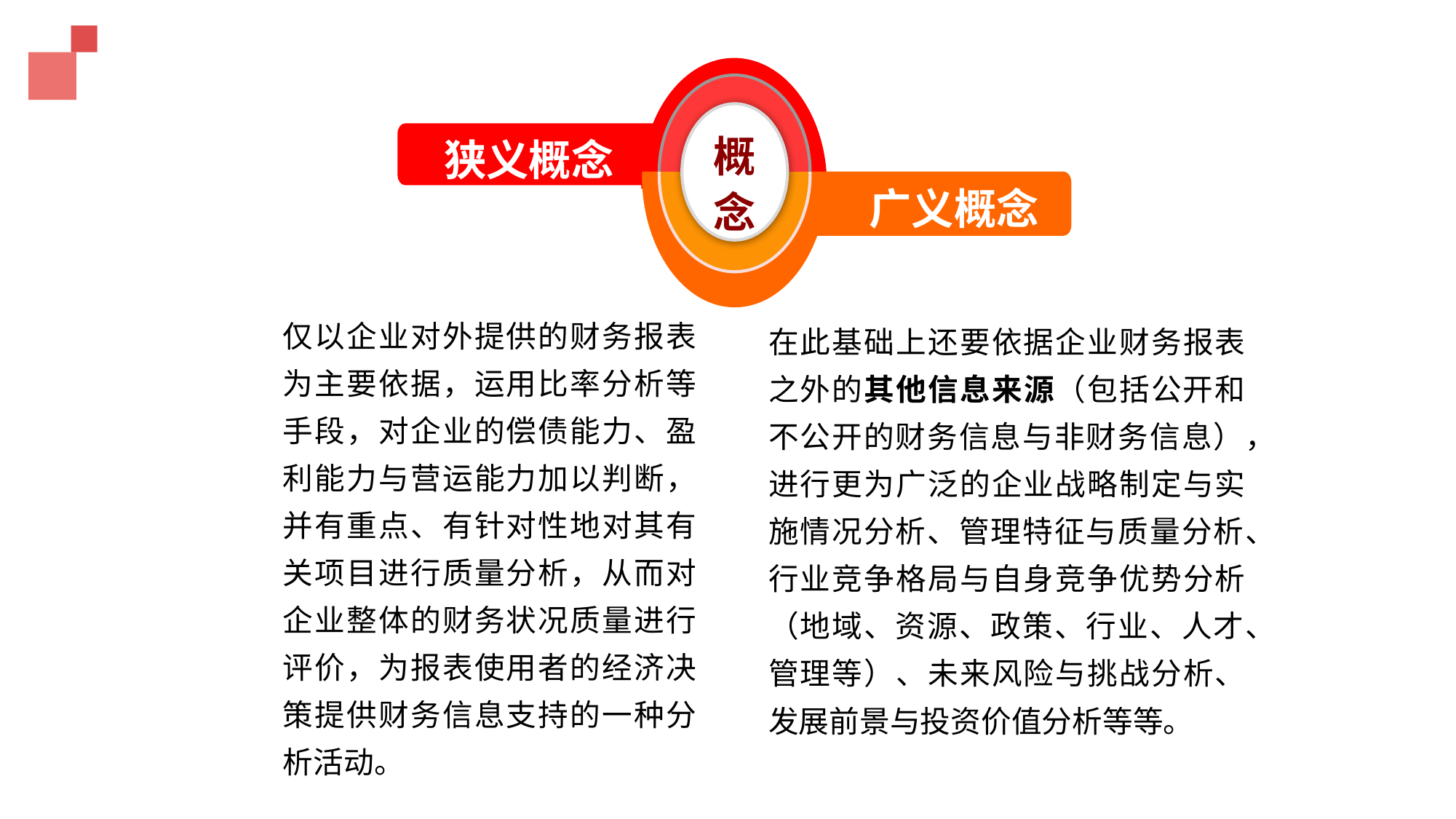

概念

狭义概念
仅以企业对外提供的财务报表为主要依据，运用比率分析等手段，对企业的偿债能力、盈利能力与营运能力加以判断，并有重点、有针对性地对其有关项目进行质量分析，从而对企业整体的财务状况质量进行评价，为报表使用者的经济决策提供财务信息支持的一种分析活动。
广义概念
在此基础上还要依据企业财务报表之外的其他信息来源（包括公开和不公开的财务信息与非财务信息），进行更为广泛的企业战略制定与实施情况分析、管理特征与质量分析、行业竞争格局与自身竞争优势分析（地域、资源、政策、行业、人才、管理等）、未来风险与挑战分析、发展前景与投资价值分析等等。